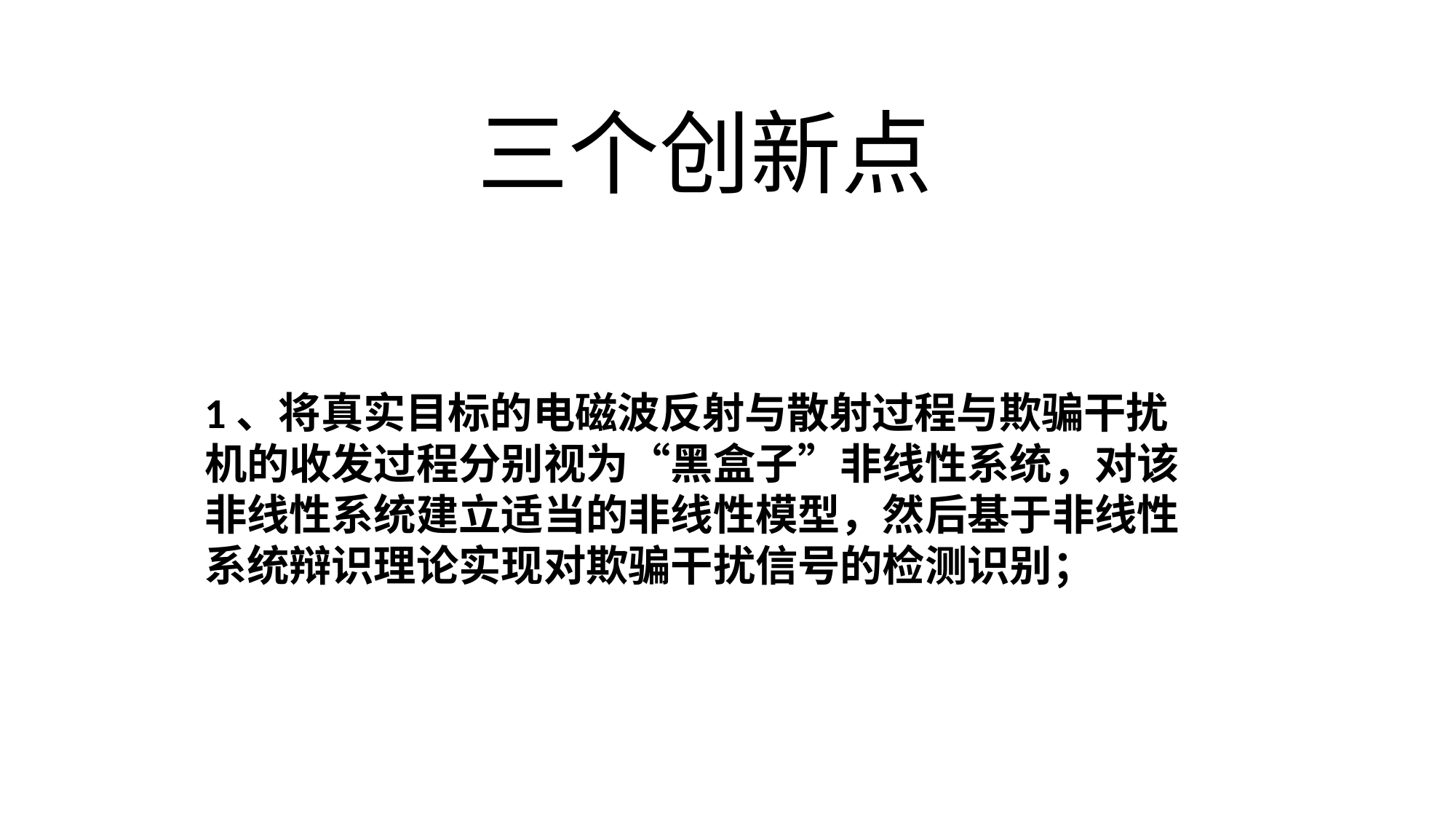

# 三个创新点
1、将真实目标的电磁波反射与散射过程与欺骗干扰机的收发过程分别视为“黑盒子”非线性系统，对该非线性系统建立适当的非线性模型，然后基于非线性系统辩识理论实现对欺骗干扰信号的检测识别；